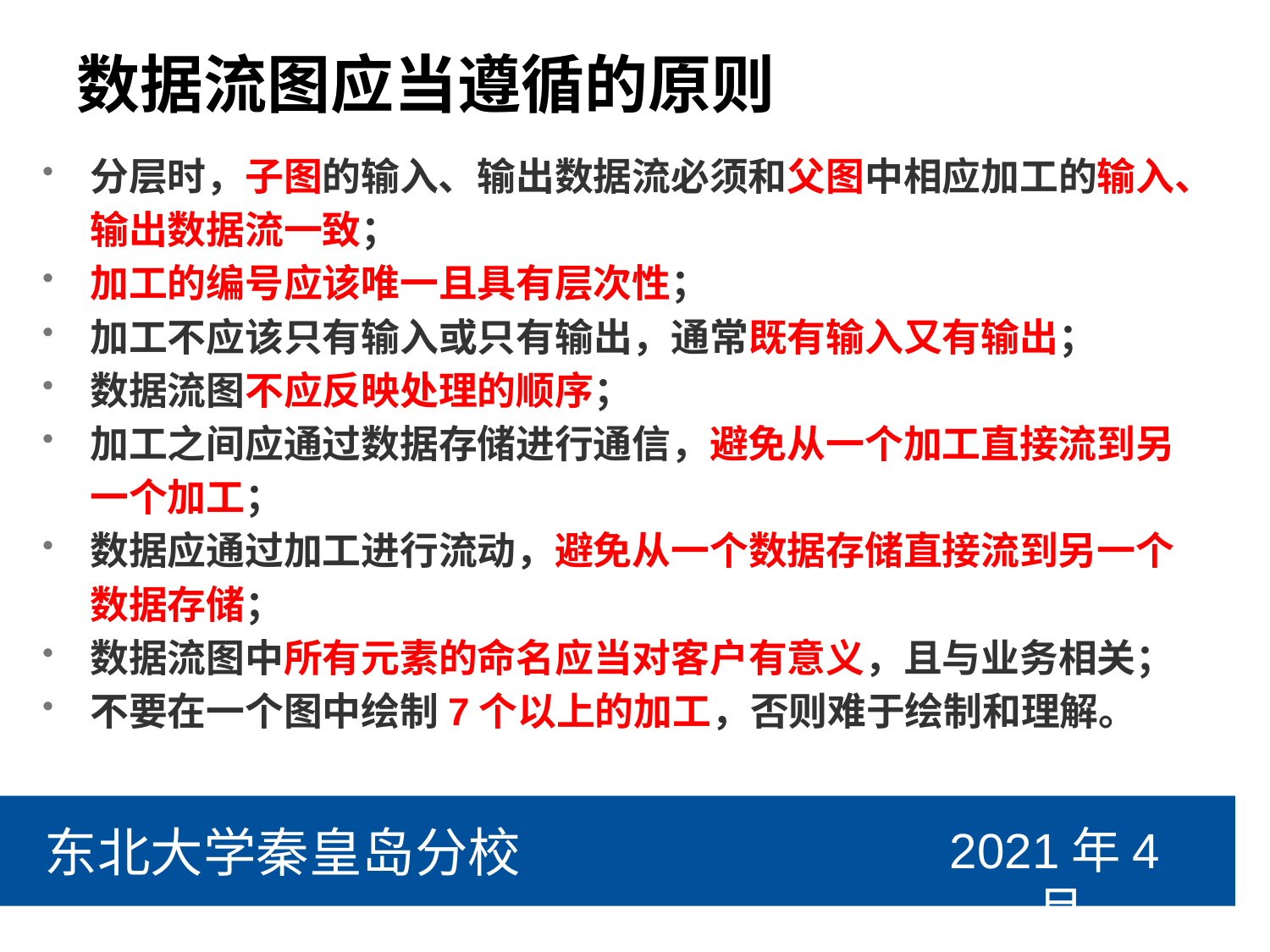

# 数据流图应当遵循的原则
分层时，子图的输入、输出数据流必须和父图中相应加工的输入、输出数据流一致；
加工的编号应该唯一且具有层次性；
加工不应该只有输入或只有输出，通常既有输入又有输出；
数据流图不应反映处理的顺序；
加工之间应通过数据存储进行通信，避免从一个加工直接流到另一个加工；
数据应通过加工进行流动，避免从一个数据存储直接流到另一个数据存储；
数据流图中所有元素的命名应当对客户有意义，且与业务相关；
不要在一个图中绘制7个以上的加工，否则难于绘制和理解。